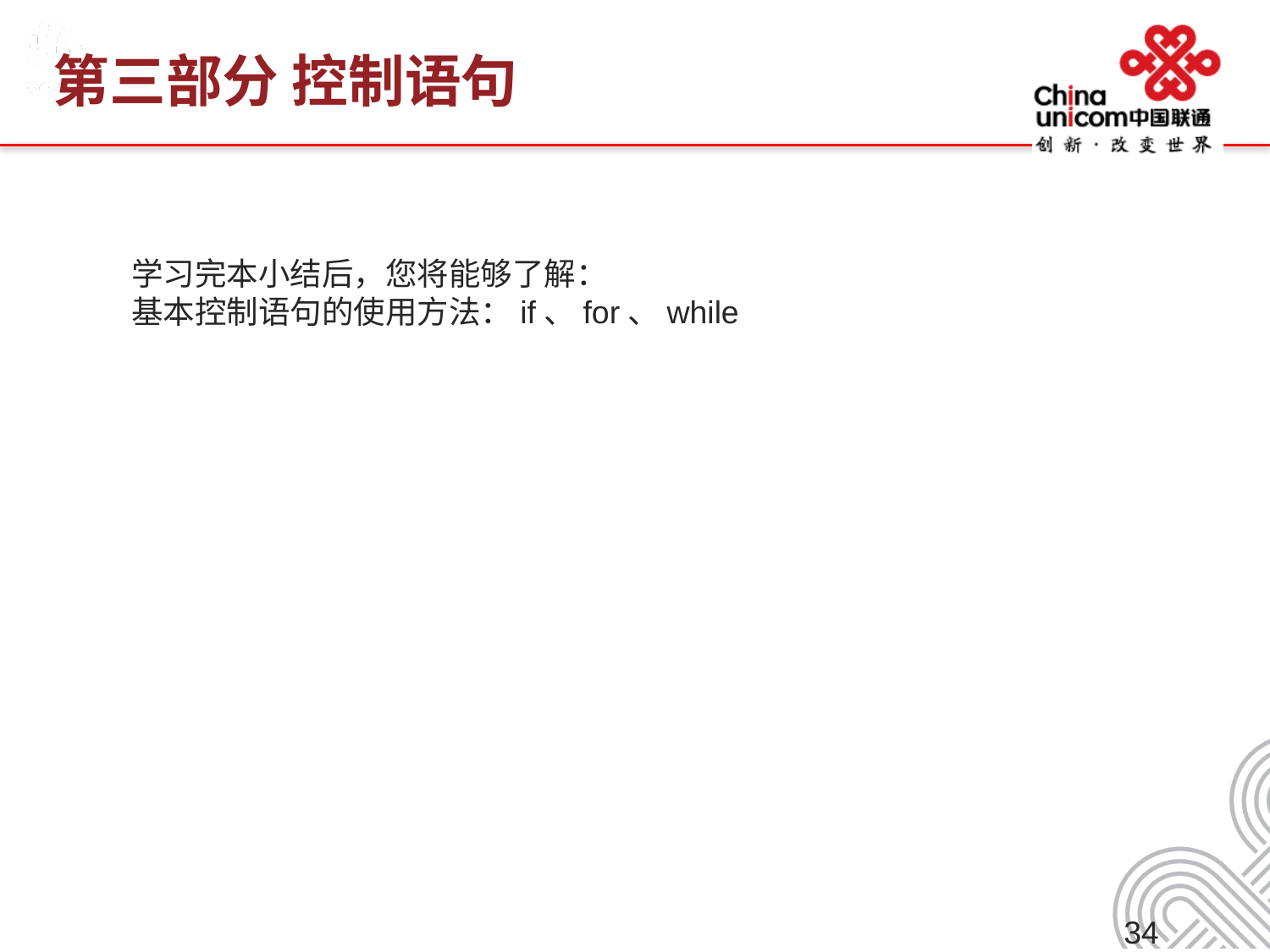

第三部分 控制语句

学习完本小结后，您将能够了解：
基本控制语句的使用方法：if、for、while